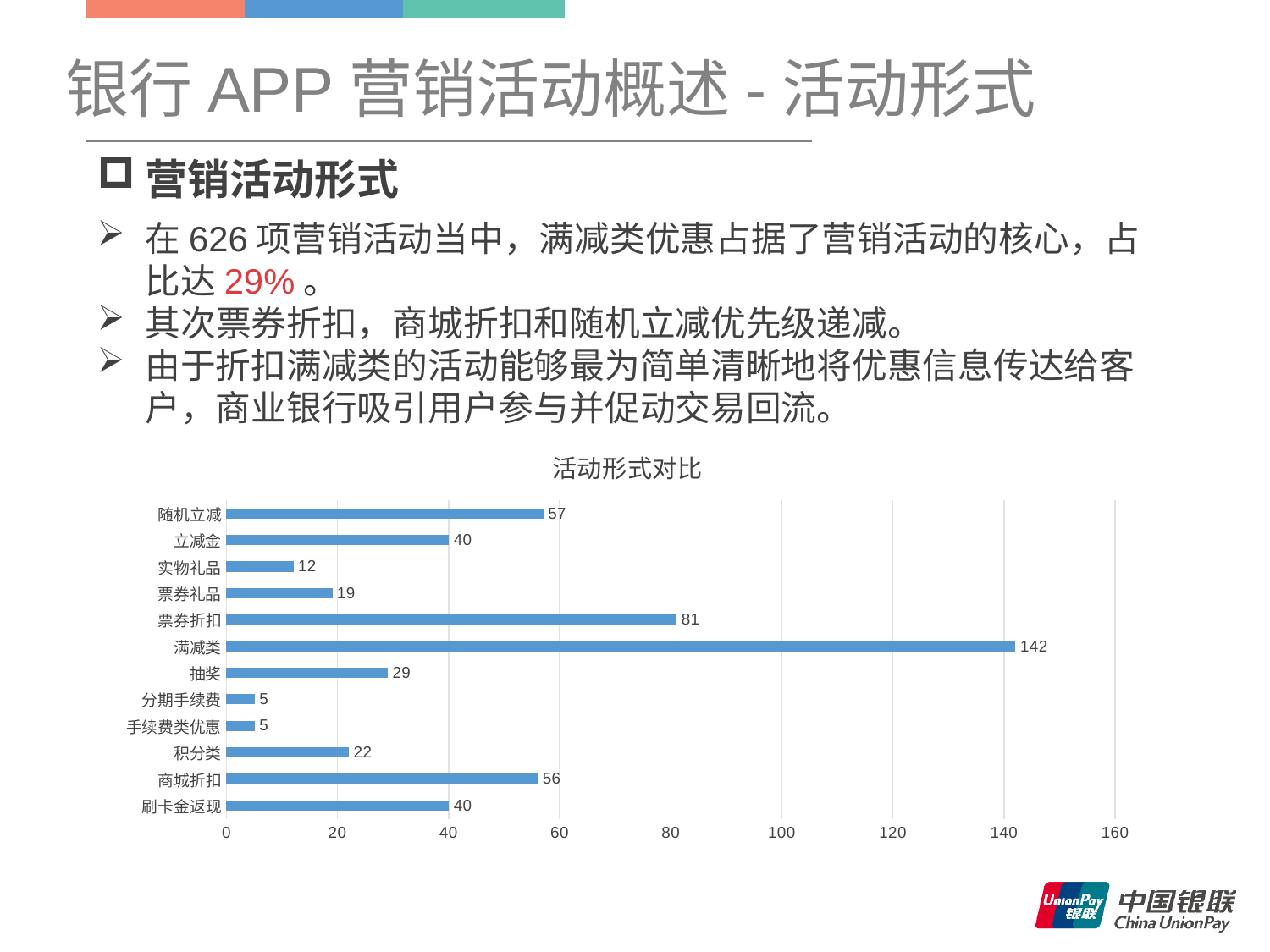

银行APP营销活动概述-活动形式
营销活动形式

在626项营销活动当中，满减类优惠占据了营销活动的核心，占比达29%。
其次票券折扣，商城折扣和随机立减优先级递减。
由于折扣满减类的活动能够最为简单清晰地将优惠信息传达给客户，商业银行吸引用户参与并促动交易回流。

### Chart: 活动形式对比

| Category | 活动形式个数对比 |
|---|---|
| 刷卡金返现 | 40.0 |
| 商城折扣 | 56.0 |
| 积分类 | 22.0 |
| 手续费类优惠 | 5.0 |
| 分期手续费 | 5.0 |
| 抽奖 | 29.0 |
| 满减类 | 142.0 |
| 票券折扣 | 81.0 |
| 票券礼品 | 19.0 |
| 实物礼品 | 12.0 |
| 立减金 | 40.0 |
| 随机立减 | 57.0 |